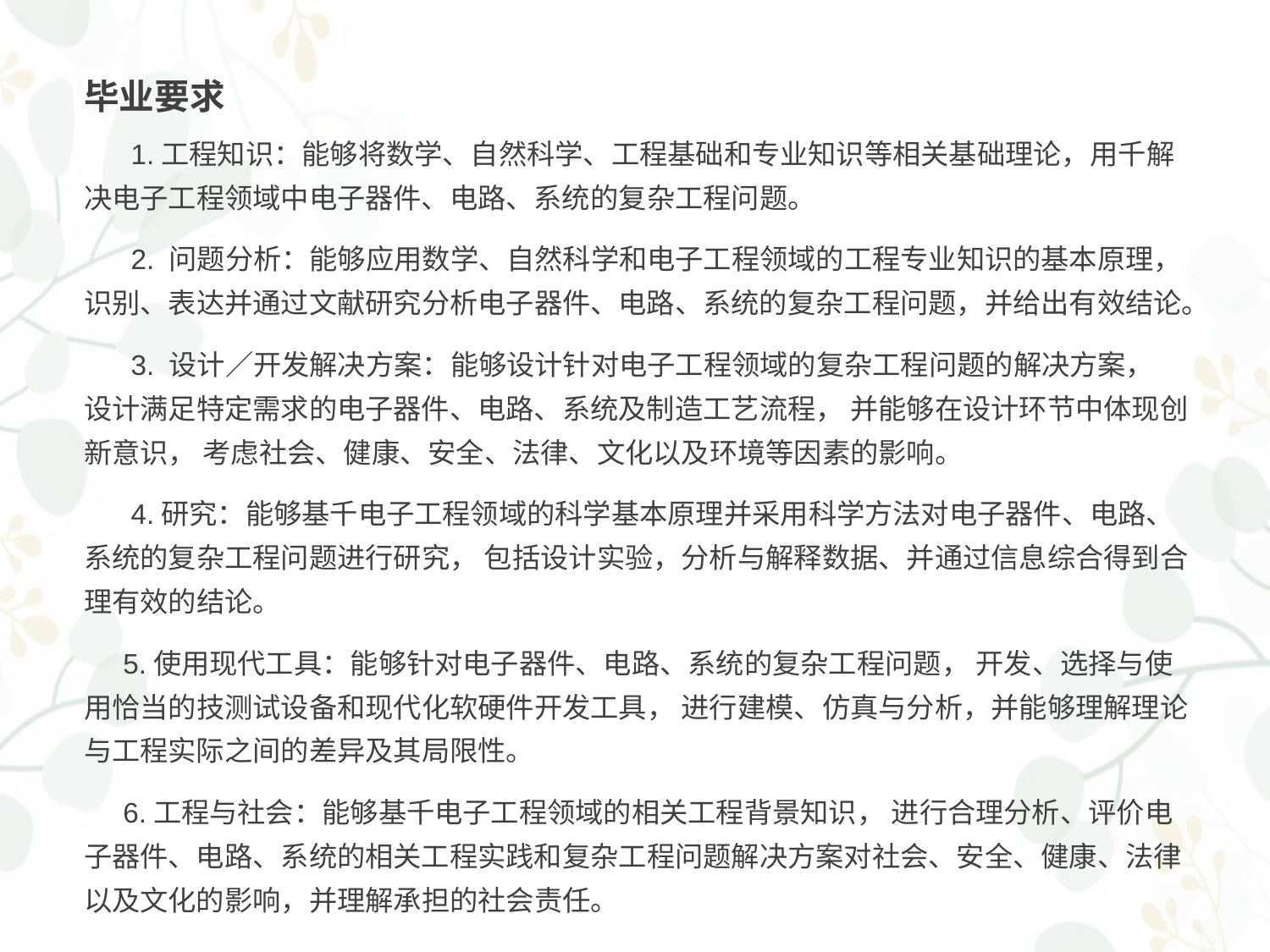

# 毕业要求
      1.工程知识：能够将数学、自然科学、工程基础和专业知识等相关基础理论，用千解决电子工程领域中电子器件、电路、系统的复杂工程问题。
      2. 问题分析：能够应用数学、自然科学和电子工程领域的工程专业知识的基本原理， 识别、表达并通过文献研究分析电子器件、电路、系统的复杂工程问题，并给出有效结论。
      3. 设计／开发解决方案：能够设计针对电子工程领域的复杂工程问题的解决方案， 设计满足特定需求的电子器件、电路、系统及制造工艺流程， 并能够在设计环节中体现创新意识， 考虑社会、健康、安全、法律、文化以及环境等因素的影响。
      4.研究：能够基千电子工程领域的科学基本原理并采用科学方法对电子器件、电路、系统的复杂工程问题进行研究， 包括设计实验，分析与解释数据、并通过信息综合得到合理有效的结论。
     5.使用现代工具：能够针对电子器件、电路、系统的复杂工程问题， 开发、选择与使用恰当的技测试设备和现代化软硬件开发工具， 进行建模、仿真与分析，并能够理解理论与工程实际之间的差异及其局限性。
     6.工程与社会：能够基千电子工程领域的相关工程背景知识， 进行合理分析、评价电子器件、电路、系统的相关工程实践和复杂工程问题解决方案对社会、安全、健康、法律以及文化的影响，并理解承担的社会责任。